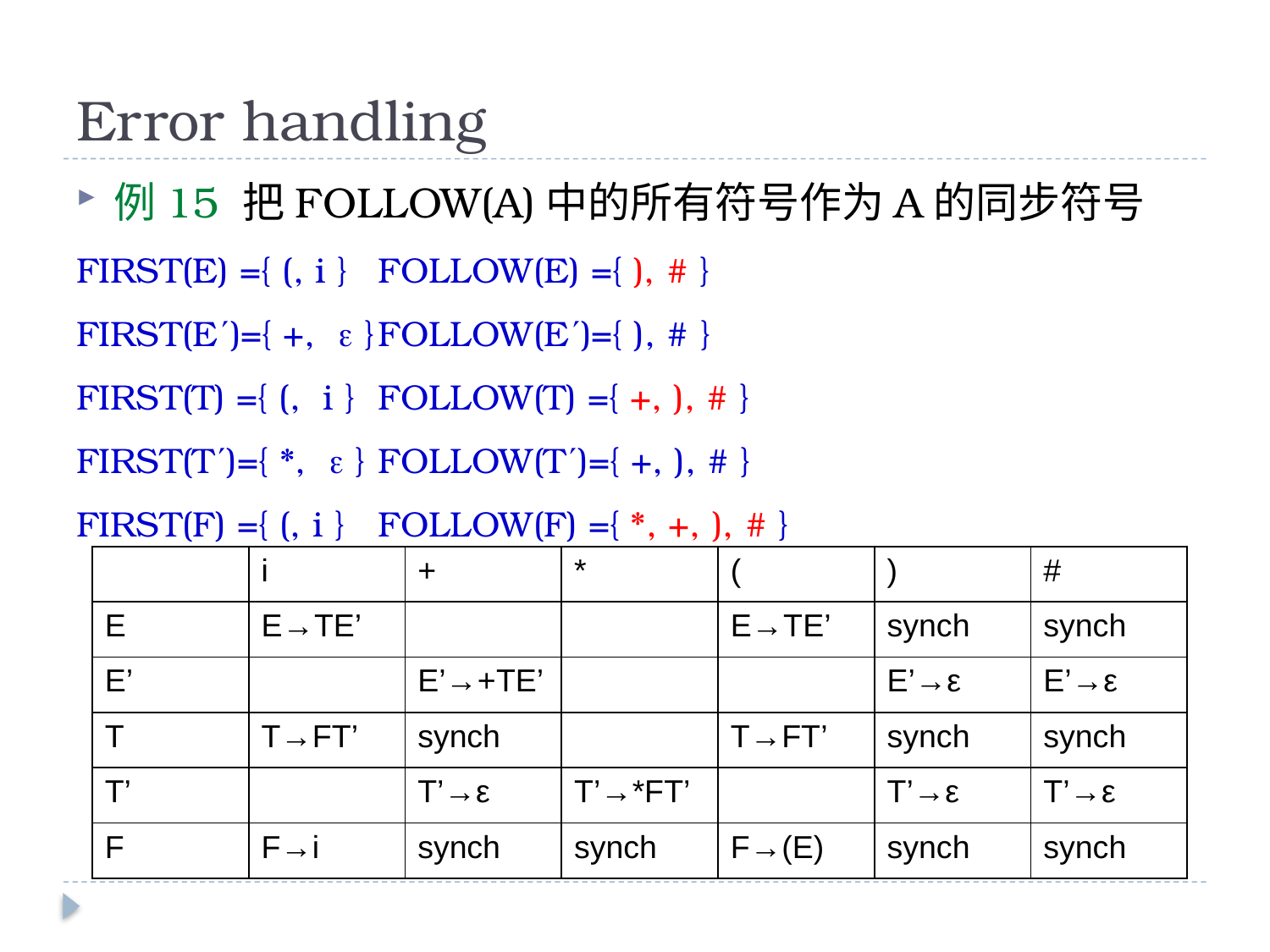

# Error handling
例15 把FOLLOW(A)中的所有符号作为A的同步符号
FIRST(E) ={ (, i }	FOLLOW(E) ={ ), # }
FIRST(E′)={ +,  ε }	FOLLOW(E′)={ ), # }
FIRST(T) ={ (,  i }	FOLLOW(T) ={ +, ), # }
FIRST(T′)={ *,  ε }	FOLLOW(T′)={ +, ), # }
FIRST(F) ={ (, i }	FOLLOW(F) ={ *, +, ), # }

|  | i | + | \* | ( | ) | # |
| --- | --- | --- | --- | --- | --- | --- |
| E | E→TE’ |  |  | E→TE’ | synch | synch |
| E’ |  | E’→+TE’ |  |  | E’→ε | E’→ε |
| T | T→FT’ | synch |  | T→FT’ | synch | synch |
| T’ |  | T’→ε | T’→\*FT’ |  | T’→ε | T’→ε |
| F | F→i | synch | synch | F→(E) | synch | synch |
70